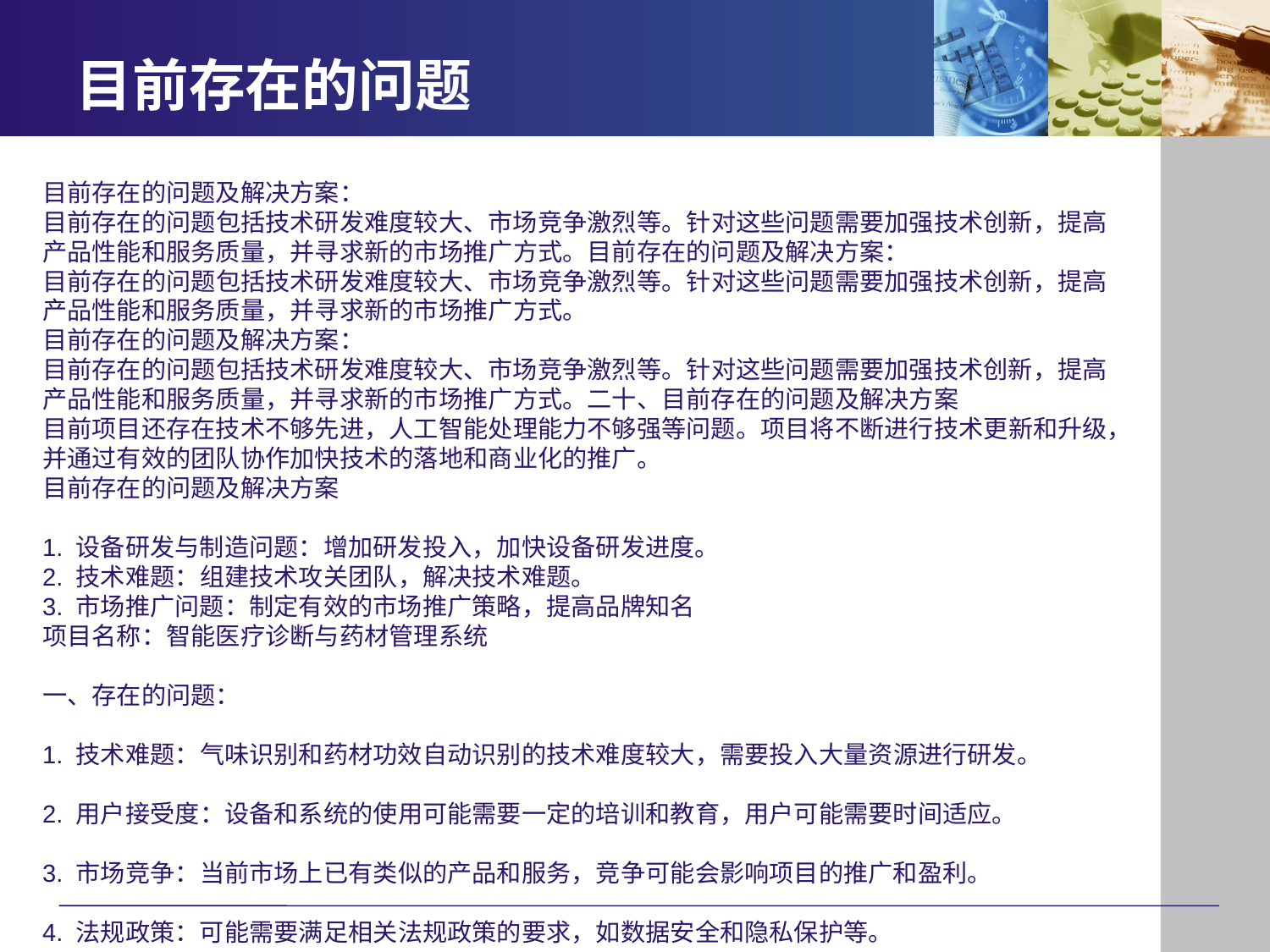

# 目前存在的问题
目前存在的问题及解决方案：
目前存在的问题包括技术研发难度较大、市场竞争激烈等。针对这些问题需要加强技术创新，提高产品性能和服务质量，并寻求新的市场推广方式。目前存在的问题及解决方案：
目前存在的问题包括技术研发难度较大、市场竞争激烈等。针对这些问题需要加强技术创新，提高产品性能和服务质量，并寻求新的市场推广方式。
目前存在的问题及解决方案：
目前存在的问题包括技术研发难度较大、市场竞争激烈等。针对这些问题需要加强技术创新，提高产品性能和服务质量，并寻求新的市场推广方式。二十、目前存在的问题及解决方案
目前项目还存在技术不够先进，人工智能处理能力不够强等问题。项目将不断进行技术更新和升级，并通过有效的团队协作加快技术的落地和商业化的推广。
目前存在的问题及解决方案

1. 设备研发与制造问题：增加研发投入，加快设备研发进度。
2. 技术难题：组建技术攻关团队，解决技术难题。
3. 市场推广问题：制定有效的市场推广策略，提高品牌知名
项目名称：智能医疗诊断与药材管理系统

一、存在的问题：

1. 技术难题：气味识别和药材功效自动识别的技术难度较大，需要投入大量资源进行研发。

2. 用户接受度：设备和系统的使用可能需要一定的培训和教育，用户可能需要时间适应。

3. 市场竞争：当前市场上已有类似的产品和服务，竞争可能会影响项目的推广和盈利。

4. 法规政策：可能需要满足相关法规政策的要求，如数据安全和隐私保护等。